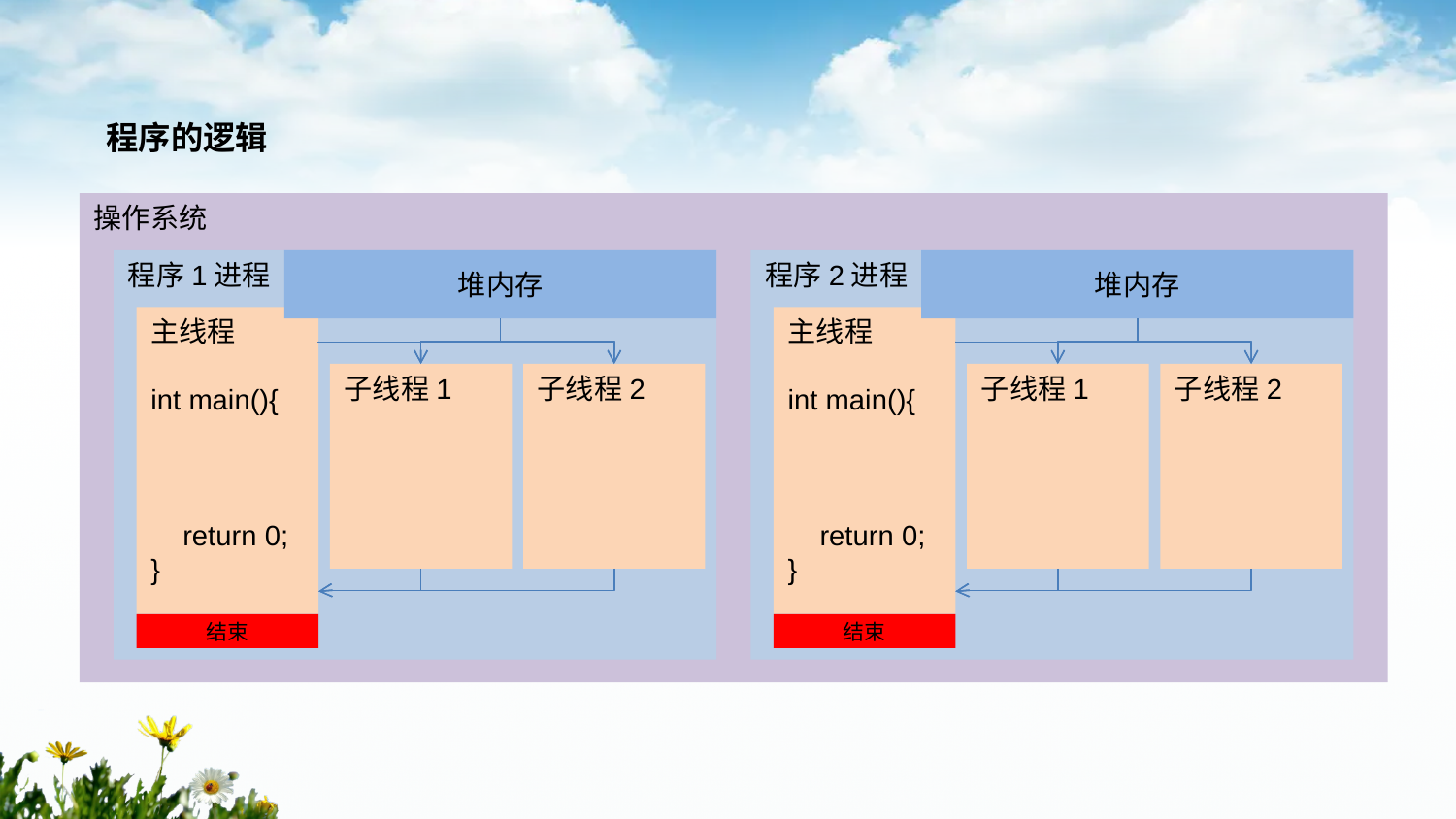

程序的逻辑
操作系统
程序1进程
堆内存
程序2进程
堆内存
主线程

int main(){

    return 0;
}
主线程

int main(){

    return 0;
}
子线程1
子线程2
子线程1
子线程2
结束
结束